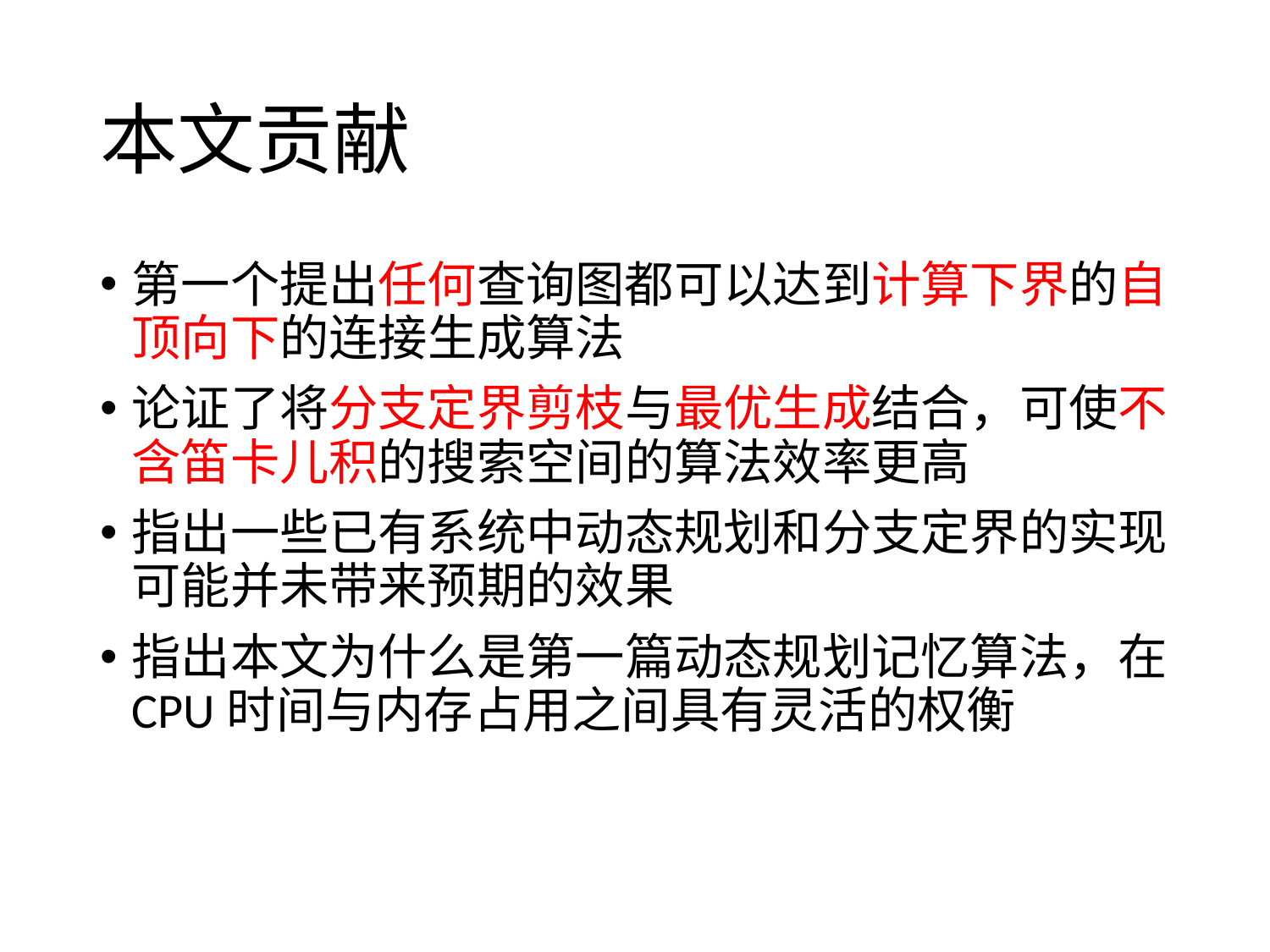

# 本文贡献
第一个提出任何查询图都可以达到计算下界的自顶向下的连接生成算法
论证了将分支定界剪枝与最优生成结合，可使不含笛卡儿积的搜索空间的算法效率更高
指出一些已有系统中动态规划和分支定界的实现可能并未带来预期的效果
指出本文为什么是第一篇动态规划记忆算法，在CPU时间与内存占用之间具有灵活的权衡